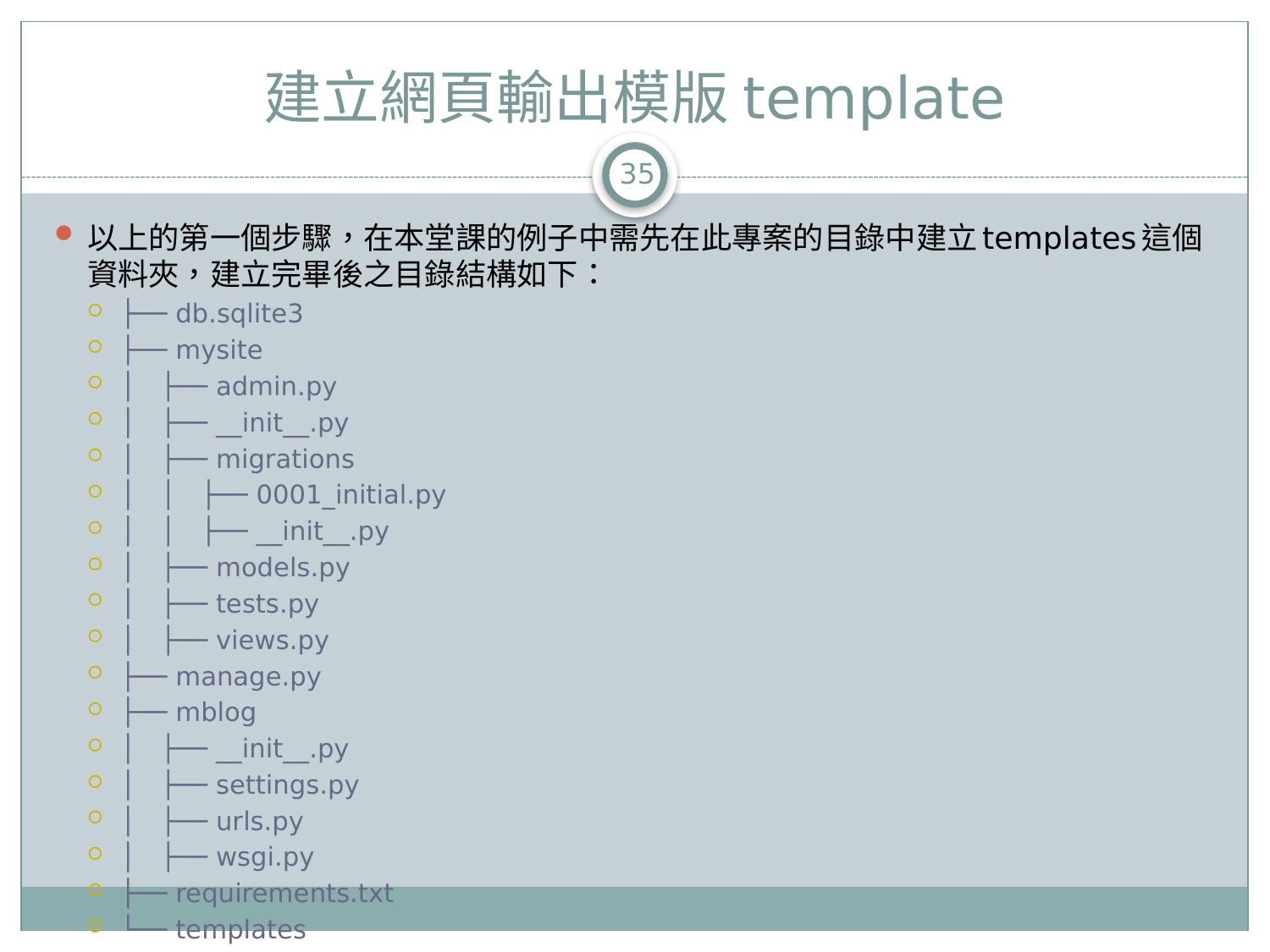

# 建立網頁輸出模版template
35
以上的第一個步驟，在本堂課的例子中需先在此專案的目錄中建立templates這個資料夾，建立完畢後之目錄結構如下：
├── db.sqlite3
├── mysite
│   ├── admin.py
│   ├── __init__.py
│   ├── migrations
│   │   ├── 0001_initial.py
│   │   ├── __init__.py
│   ├── models.py
│   ├── tests.py
│   ├── views.py
├── manage.py
├── mblog
│   ├── __init__.py
│   ├── settings.py
│   ├── urls.py
│   ├── wsgi.py
├── requirements.txt
└── templates